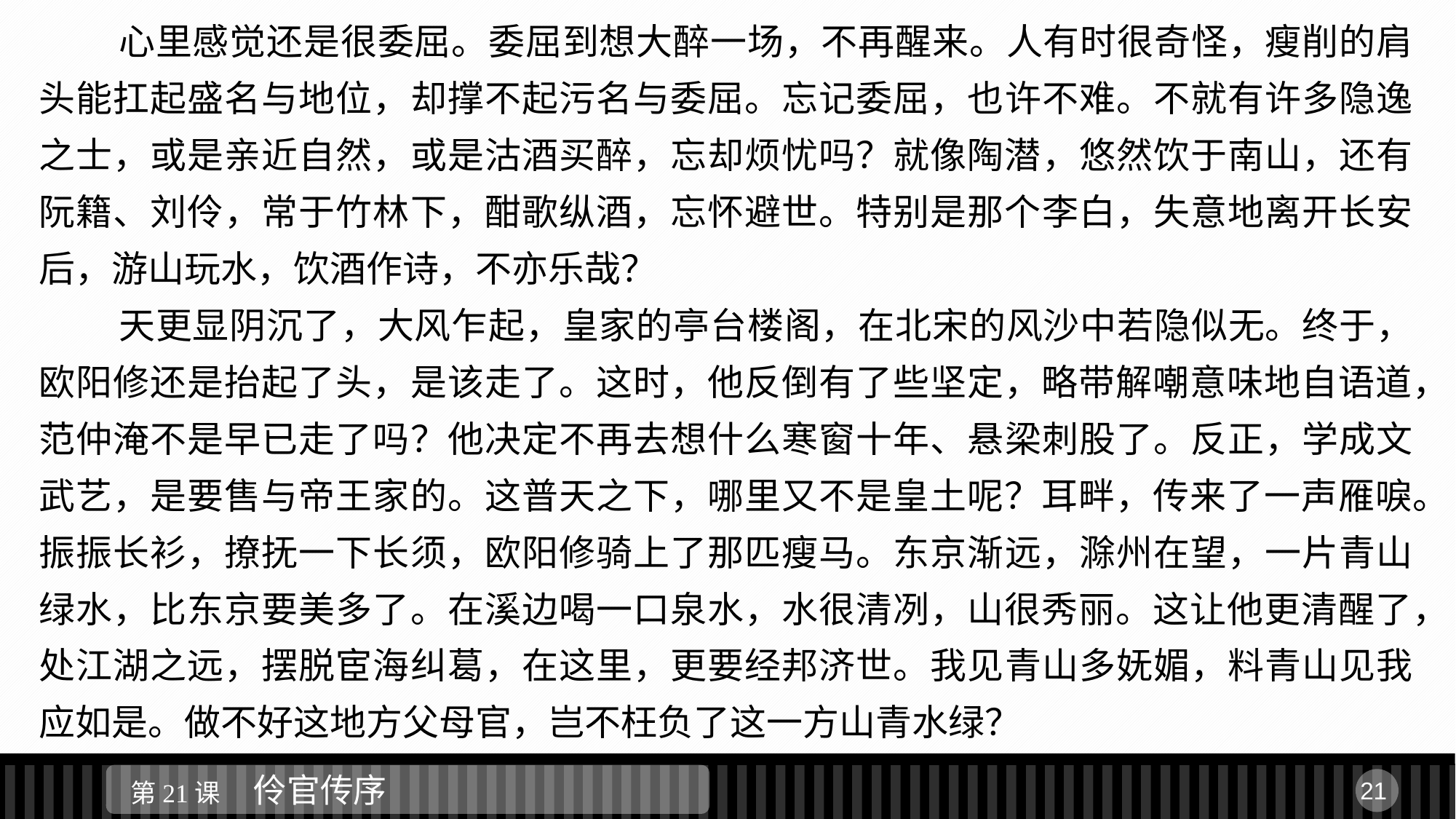

心里感觉还是很委屈。委屈到想大醉一场，不再醒来。人有时很奇怪，瘦削的肩头能扛起盛名与地位，却撑不起污名与委屈。忘记委屈，也许不难。不就有许多隐逸之士，或是亲近自然，或是沽酒买醉，忘却烦忧吗？就像陶潜，悠然饮于南山，还有阮籍、刘伶，常于竹林下，酣歌纵酒，忘怀避世。特别是那个李白，失意地离开长安后，游山玩水，饮酒作诗，不亦乐哉？
        天更显阴沉了，大风乍起，皇家的亭台楼阁，在北宋的风沙中若隐似无。终于，欧阳修还是抬起了头，是该走了。这时，他反倒有了些坚定，略带解嘲意味地自语道，范仲淹不是早已走了吗？他决定不再去想什么寒窗十年、悬梁刺股了。反正，学成文武艺，是要售与帝王家的。这普天之下，哪里又不是皇土呢？耳畔，传来了一声雁唳。振振长衫，撩抚一下长须，欧阳修骑上了那匹瘦马。东京渐远，滁州在望，一片青山绿水，比东京要美多了。在溪边喝一口泉水，水很清冽，山很秀丽。这让他更清醒了，处江湖之远，摆脱宦海纠葛，在这里，更要经邦济世。我见青山多妩媚，料青山见我应如是。做不好这地方父母官，岂不枉负了这一方山青水绿？